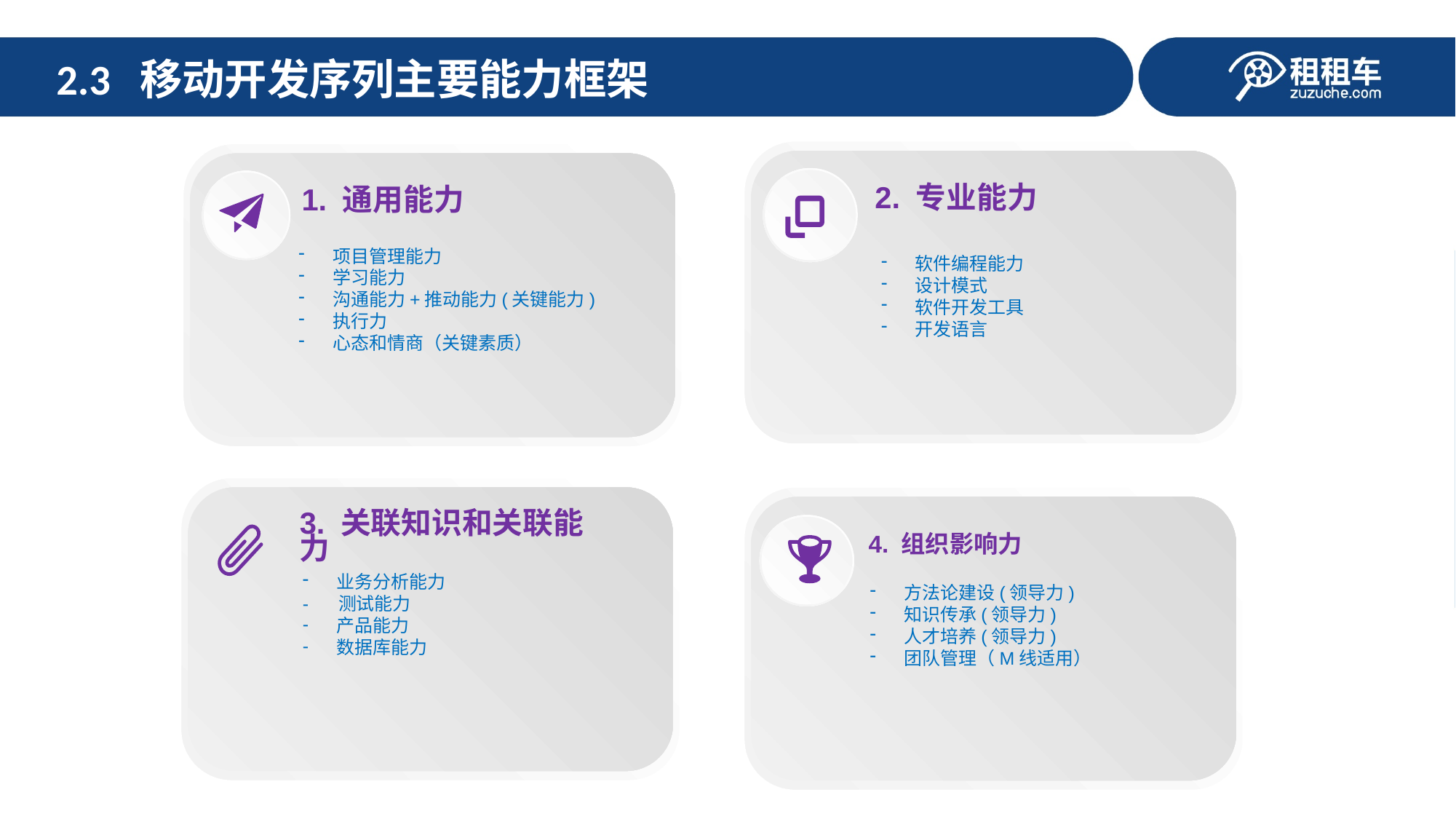

# 2.3  移动开发序列主要能力框架

2. 专业能力
1. 通用能力

项目管理能力
学习能力
沟通能力+推动能力(关键能力)
执行力
心态和情商（关键素质）
软件编程能力
设计模式
软件开发工具
开发语言

3. 关联知识和关联能力

4. 组织影响力

业务分析能力
-     测试能力
产品能力
数据库能力
方法论建设(领导力)
知识传承(领导力)
人才培养(领导力)
团队管理（M线适用）